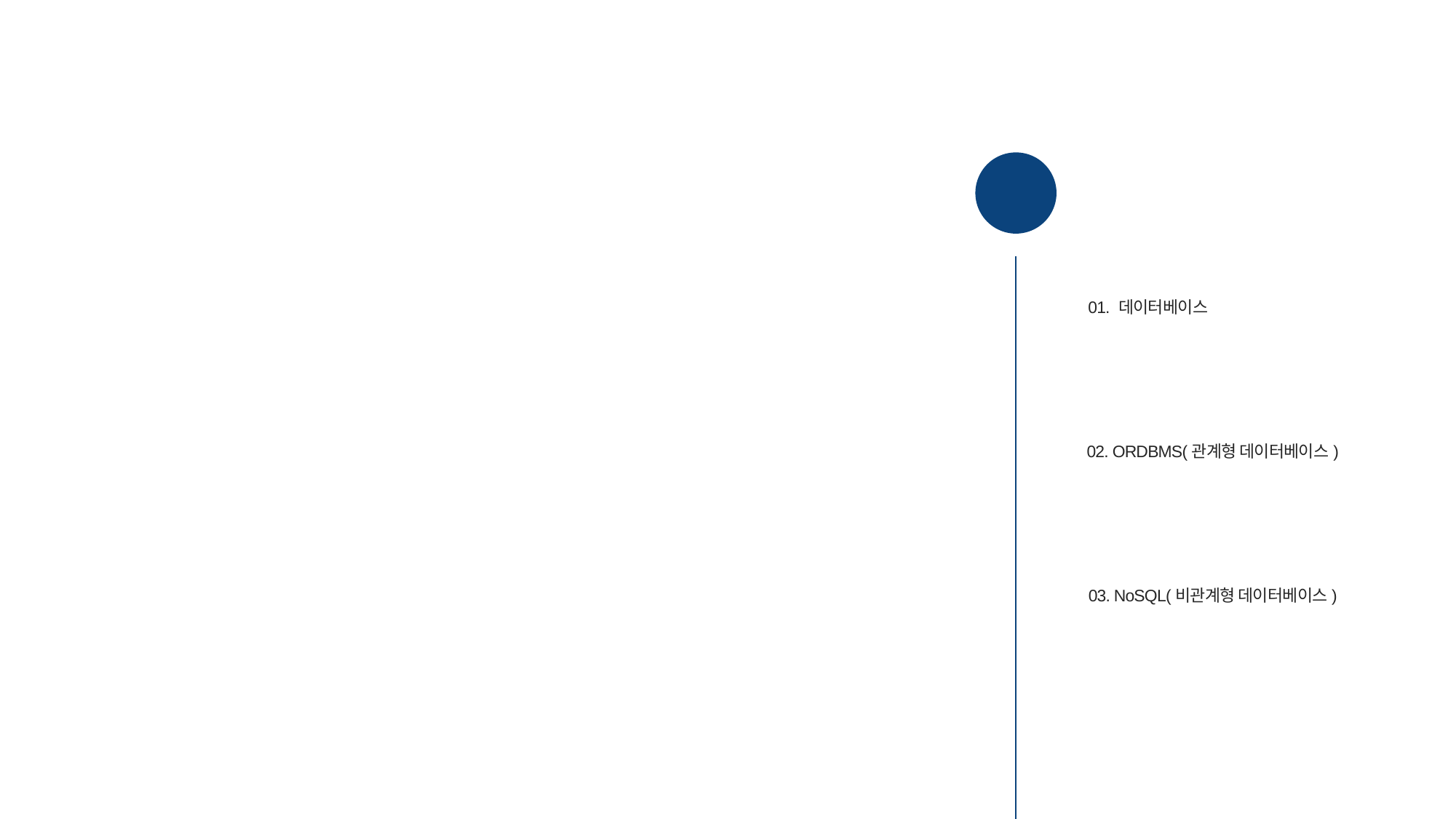

INDEX
01. 데이터베이스
02. ORDBMS(관계형 데이터베이스)
03. NoSQL(비관계형 데이터베이스)